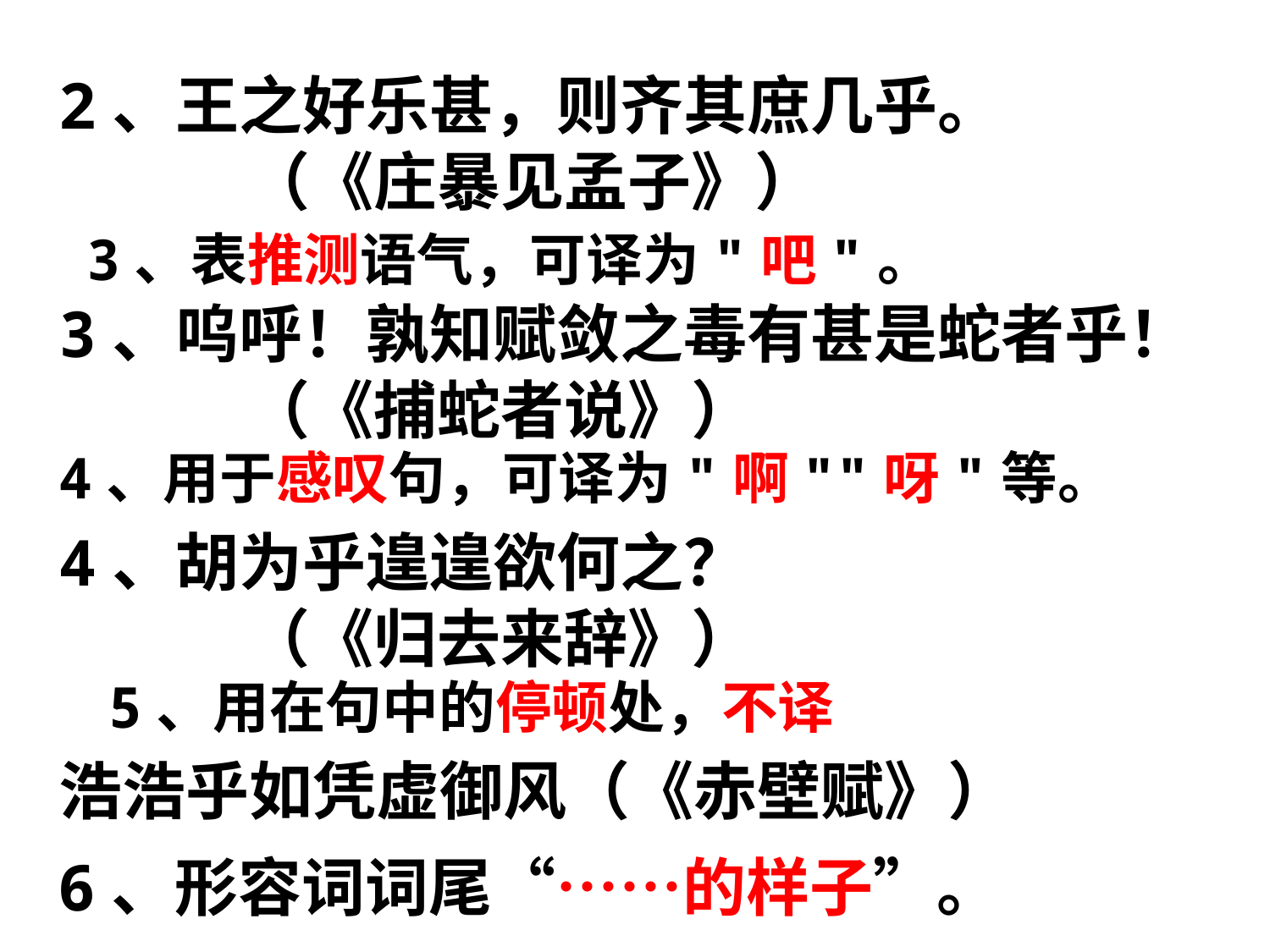

2、王之好乐甚，则齐其庶几乎。
            （《庄暴见孟子》）

3、呜呼！孰知赋敛之毒有甚是蛇者乎！
            （《捕蛇者说》）

4、胡为乎遑遑欲何之？
            （《归去来辞》）

浩浩乎如凭虚御风（《赤壁赋》）
3、表推测语气，可译为"吧"。
4、用于感叹句，可译为"啊""呀"等。
5、用在句中的停顿处，不译
6、形容词词尾“……的样子”。